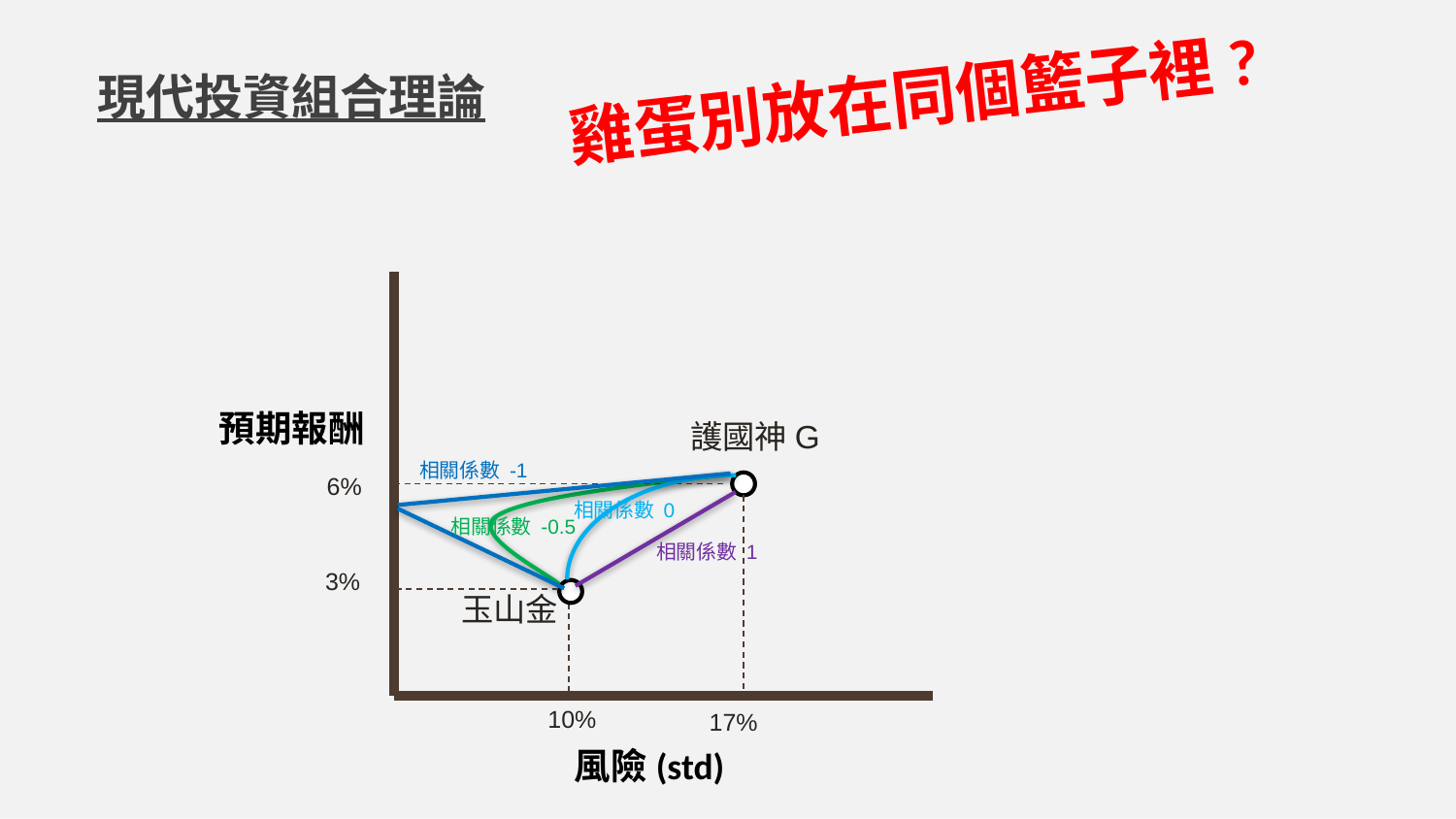

雞蛋別放在同個籃子裡?
現代投資組合理論

預期報酬
護國神G
6%

3%

玉山金
10%
17%
風險(std)

相關係數 -1

相關係數 0
相關係數 -0.5
相關係數 1